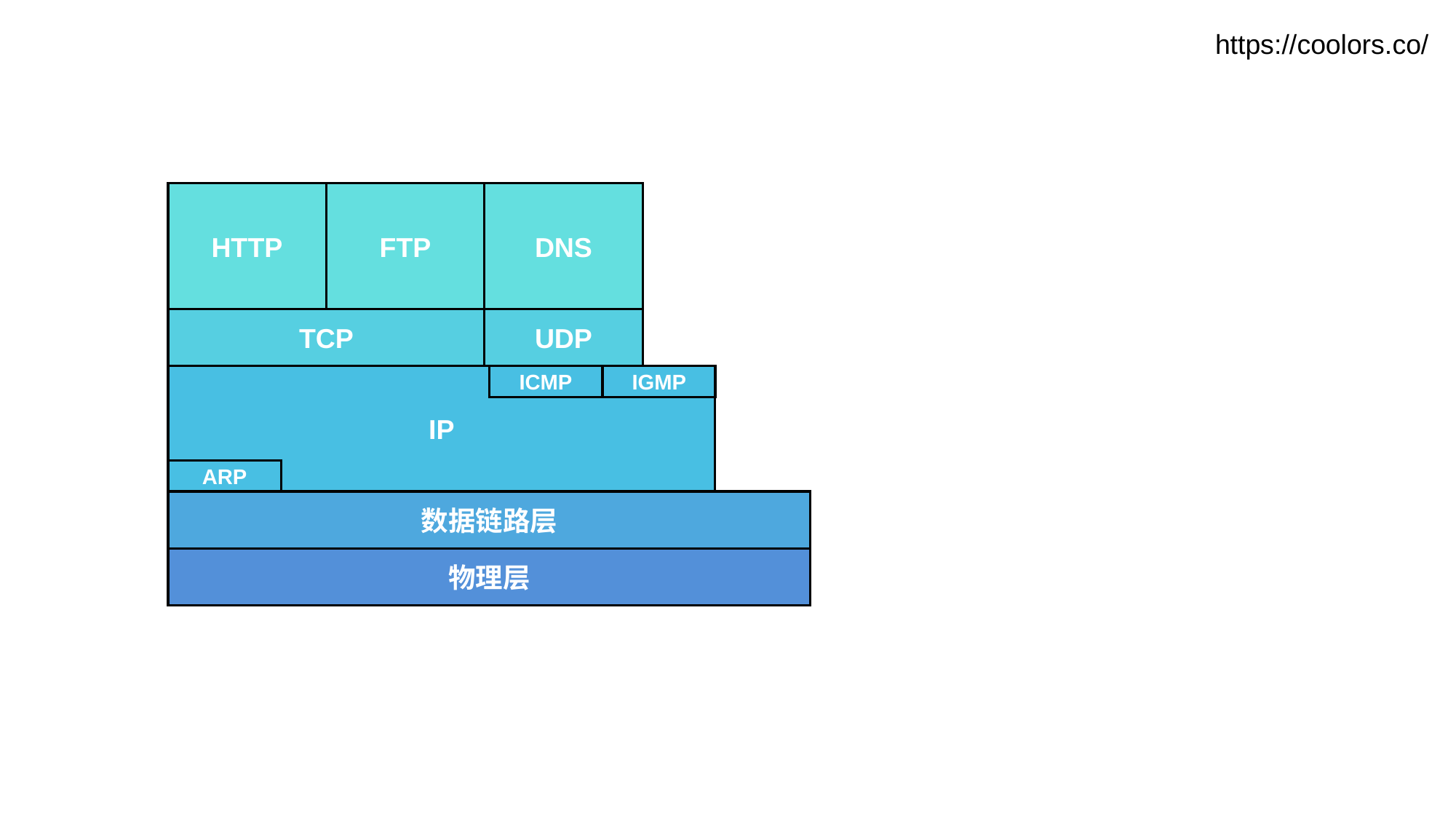

https://coolors.co/
FTP
DNS
HTTP
TCP
UDP
ICMP
IGMP
IP
ARP
数据链路层
物理层